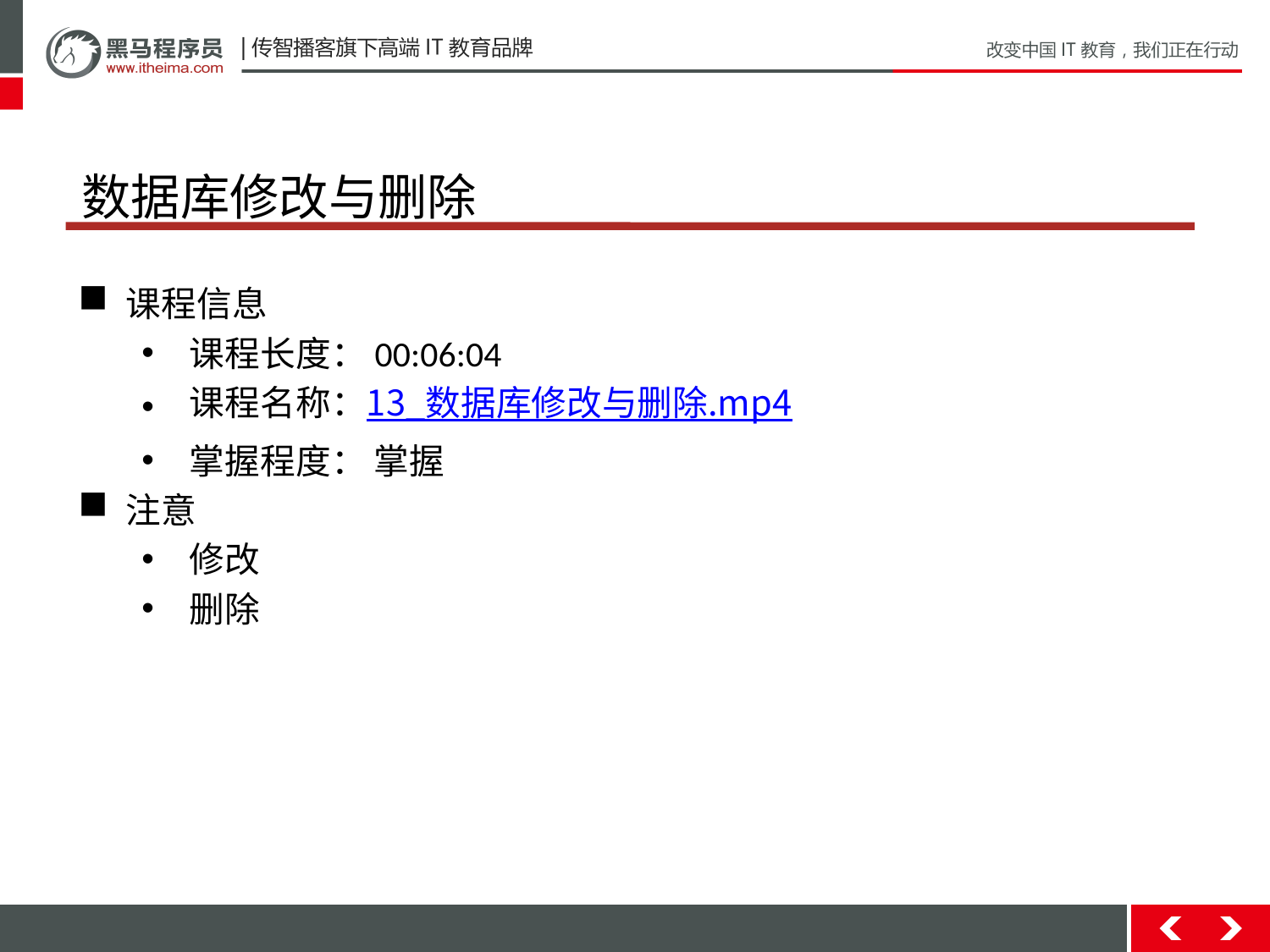

# 数据库修改与删除

课程信息
课程长度：00:06:04
课程名称：13_数据库修改与删除.mp4
掌握程度： 掌握
注意
修改
删除